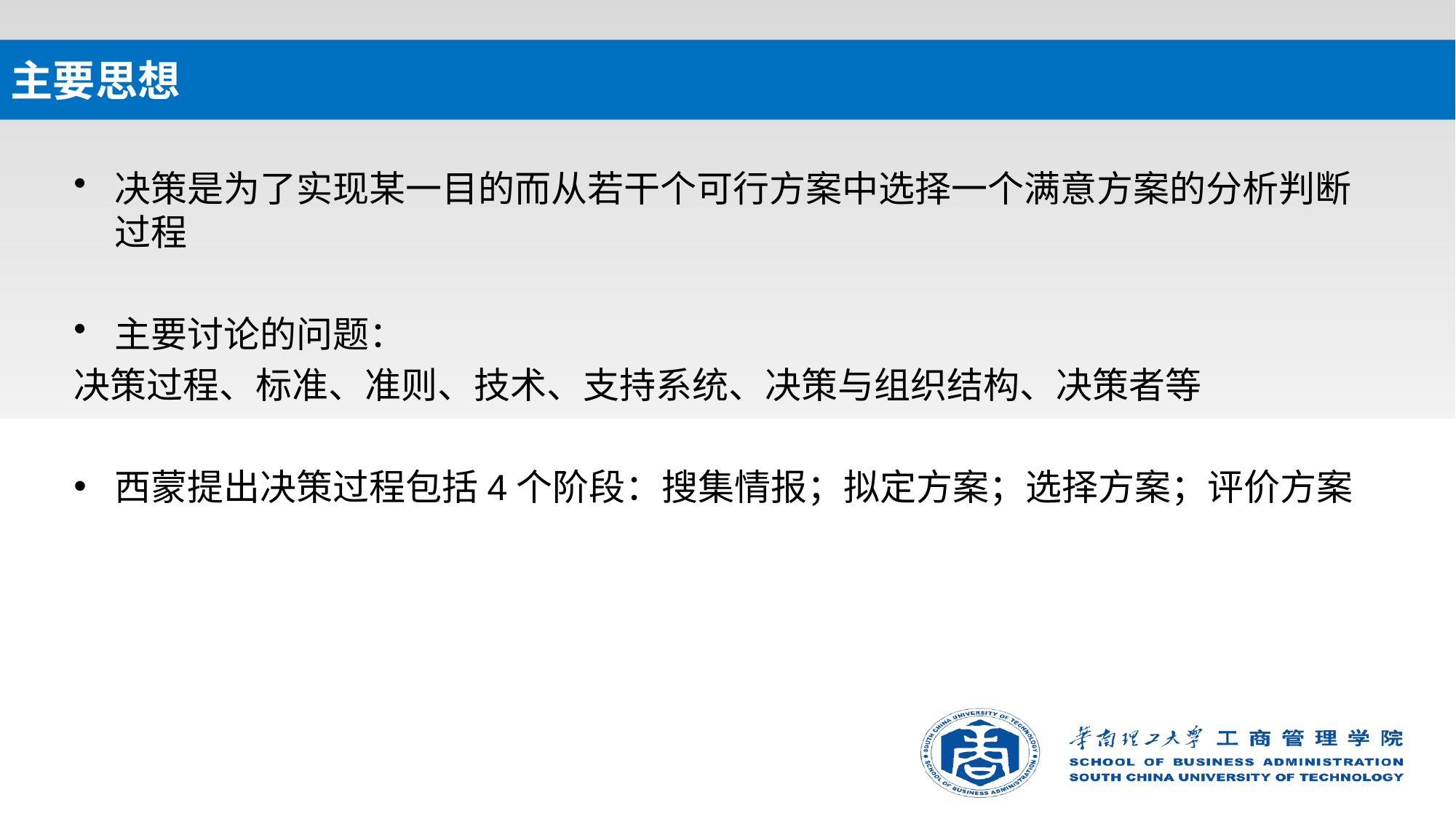

# 主要思想
决策是为了实现某一目的而从若干个可行方案中选择一个满意方案的分析判断过程

主要讨论的问题：
决策过程、标准、准则、技术、支持系统、决策与组织结构、决策者等

西蒙提出决策过程包括4个阶段：搜集情报；拟定方案；选择方案；评价方案